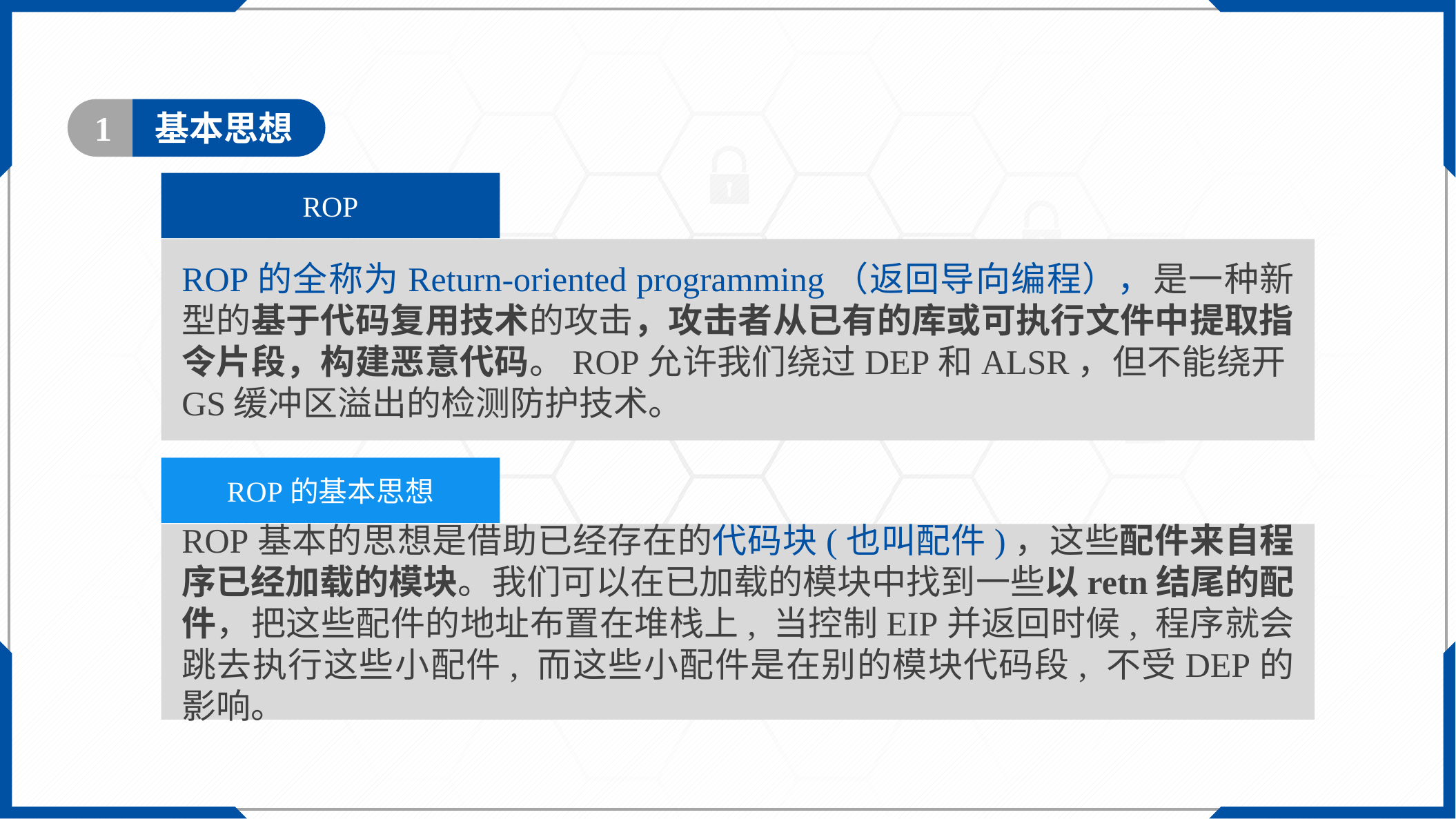

1
基本思想
ROP
ROP的全称为Return-oriented programming（返回导向编程），是一种新型的基于代码复用技术的攻击，攻击者从已有的库或可执行文件中提取指令片段，构建恶意代码。ROP允许我们绕过DEP和ALSR，但不能绕开GS缓冲区溢出的检测防护技术。
ROP的基本思想
ROP基本的思想是借助已经存在的代码块(也叫配件)，这些配件来自程序已经加载的模块。我们可以在已加载的模块中找到一些以retn结尾的配件，把这些配件的地址布置在堆栈上, 当控制EIP并返回时候, 程序就会跳去执行这些小配件, 而这些小配件是在别的模块代码段, 不受DEP的影响。